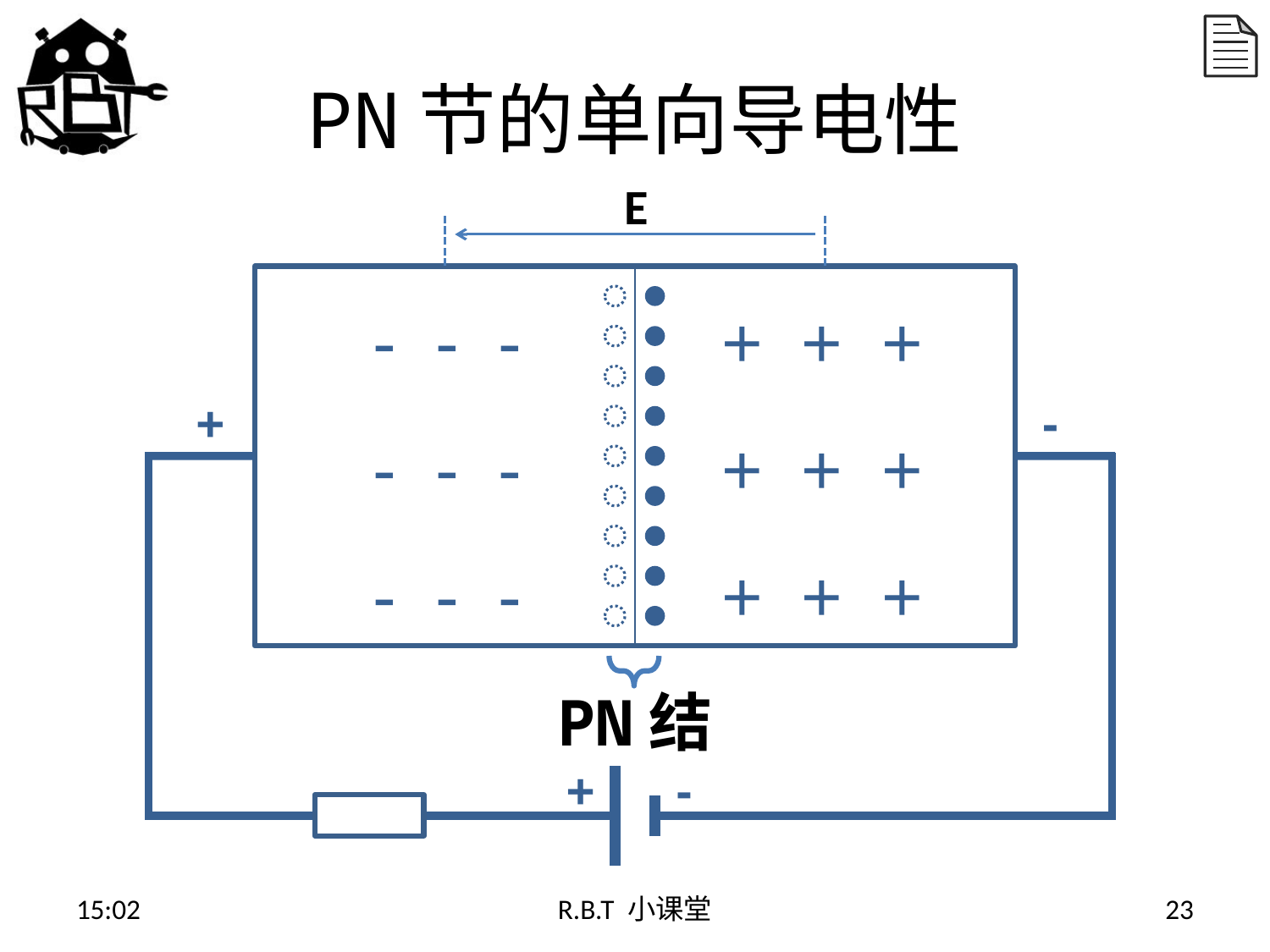

# PN节的单向导电性
Ε
-  -  -
-  -  -
-  -  -
+  +  +
+  +  +
+  +  +

+
-
+
-

PN结
15:02
R.B.T 小课堂
23